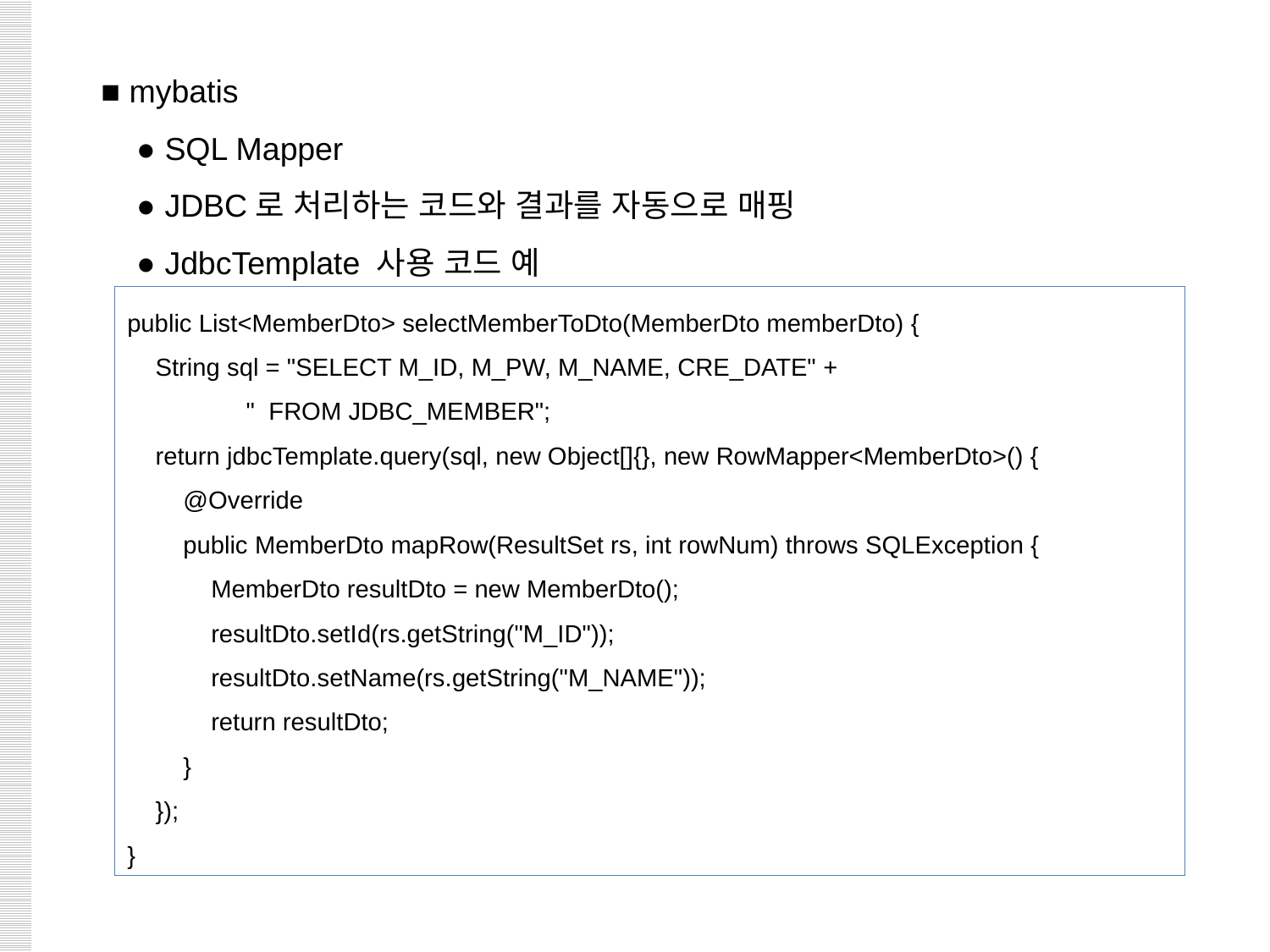

■ mybatis
    ● SQL Mapper
    ● JDBC로 처리하는 코드와 결과를 자동으로 매핑
    ● JdbcTemplate 사용 코드 예
public List<MemberDto> selectMemberToDto(MemberDto memberDto) {
    String sql = "SELECT M_ID, M_PW, M_NAME, CRE_DATE" +
                 "  FROM JDBC_MEMBER";
    return jdbcTemplate.query(sql, new Object[]{}, new RowMapper<MemberDto>() {
        @Override
        public MemberDto mapRow(ResultSet rs, int rowNum) throws SQLException {
            MemberDto resultDto = new MemberDto();
            resultDto.setId(rs.getString("M_ID"));
            resultDto.setName(rs.getString("M_NAME"));
            return resultDto;
        }
    });
}